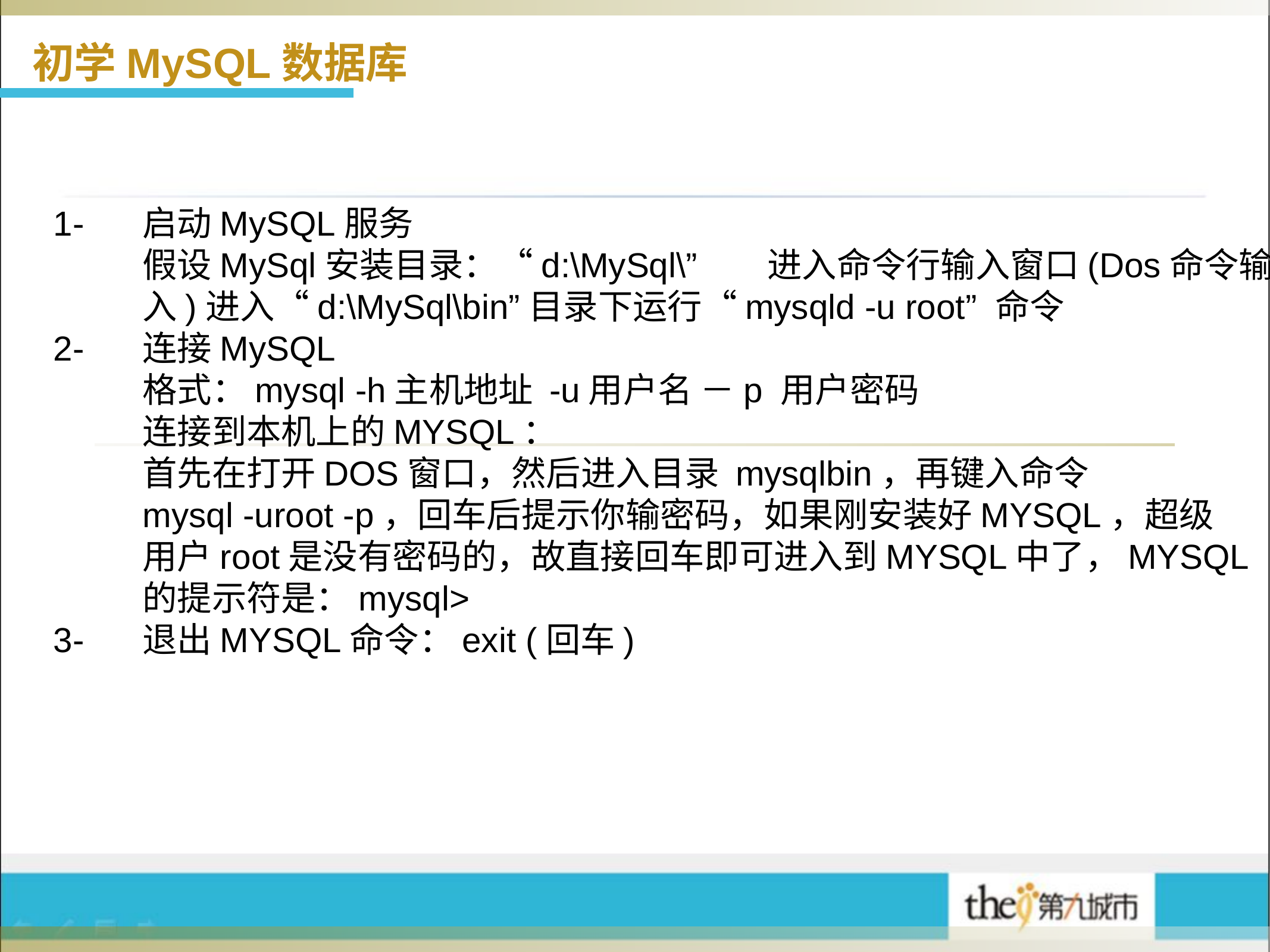

初学MySQL数据库

1-	启动MySQL服务
	假设MySql安装目录：“d:\MySql\”	进入命令行输入窗口(Dos命令输
	入)进入“d:\MySql\bin”目录下运行“mysqld -u root” 命令
2-	连接MySQL
	格式：mysql -h主机地址 -u用户名 －p 用户密码
	连接到本机上的MYSQL：
	首先在打开DOS窗口，然后进入目录 mysqlbin，再键入命令
	mysql -uroot -p，回车后提示你输密码，如果刚安装好MYSQL，超级
	用户root是没有密码的，故直接回车即可进入到MYSQL中了，MYSQL
	的提示符是：mysql>
3-	退出MYSQL命令：exit (回车)
程序员
秘书